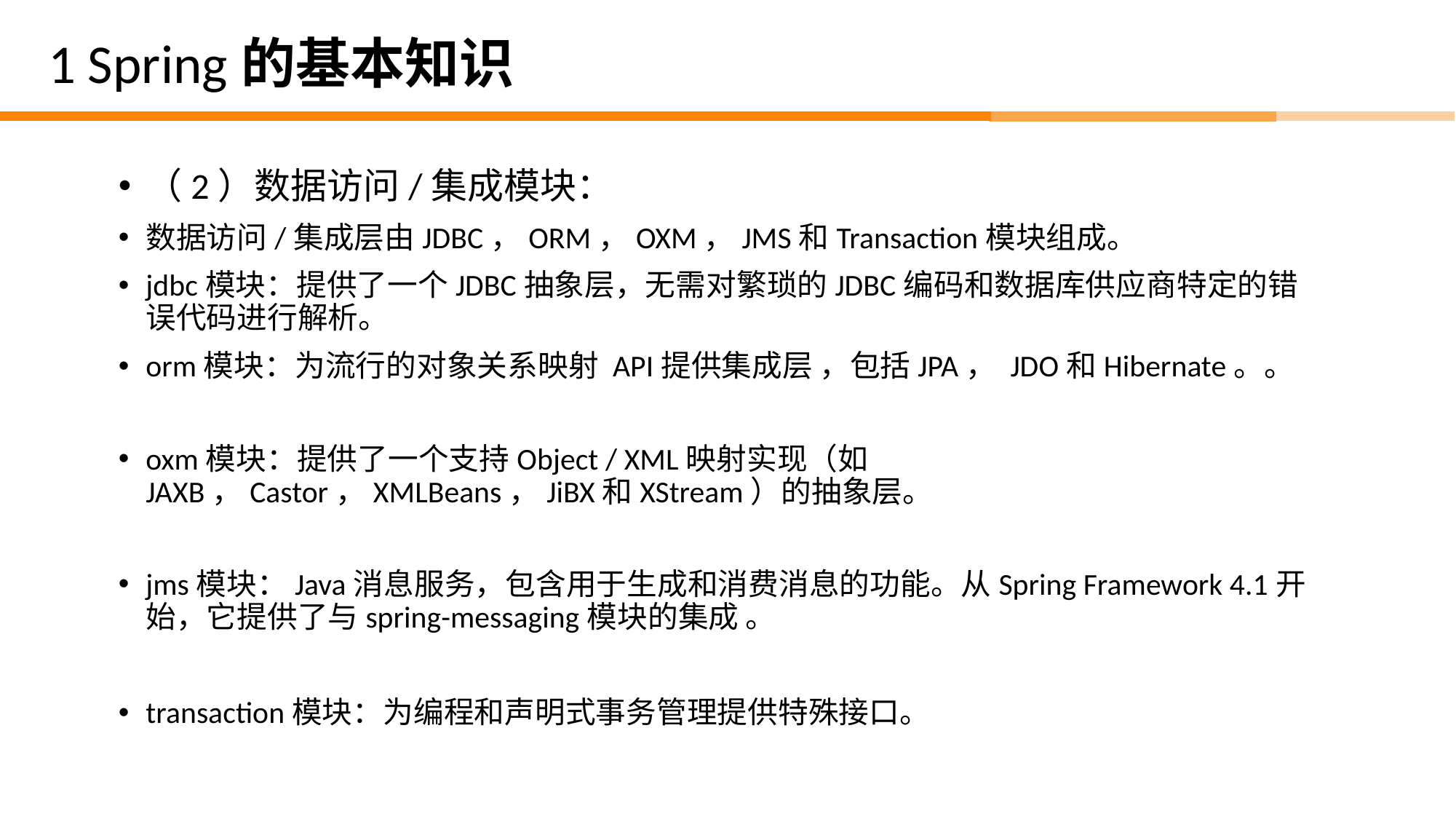

# 1 Spring的基本知识
（2）数据访问/集成模块：
数据访问/集成层由JDBC，ORM，OXM，JMS和Transaction模块组成。
jdbc模块：提供了一个JDBC抽象层，无需对繁琐的JDBC编码和数据库供应商特定的错误代码进行解析。
orm模块：为流行的对象关系映射 API提供集成层 ，包括JPA， JDO和Hibernate。。

oxm模块：提供了一个支持Object / XML映射实现（如JAXB，Castor，XMLBeans，JiBX和XStream）的抽象层。

jms模块：Java消息服务，包含用于生成和消费消息的功能。从Spring Framework 4.1开始，它提供了与spring-messaging模块的集成 。

transaction模块：为编程和声明式事务管理提供特殊接口。